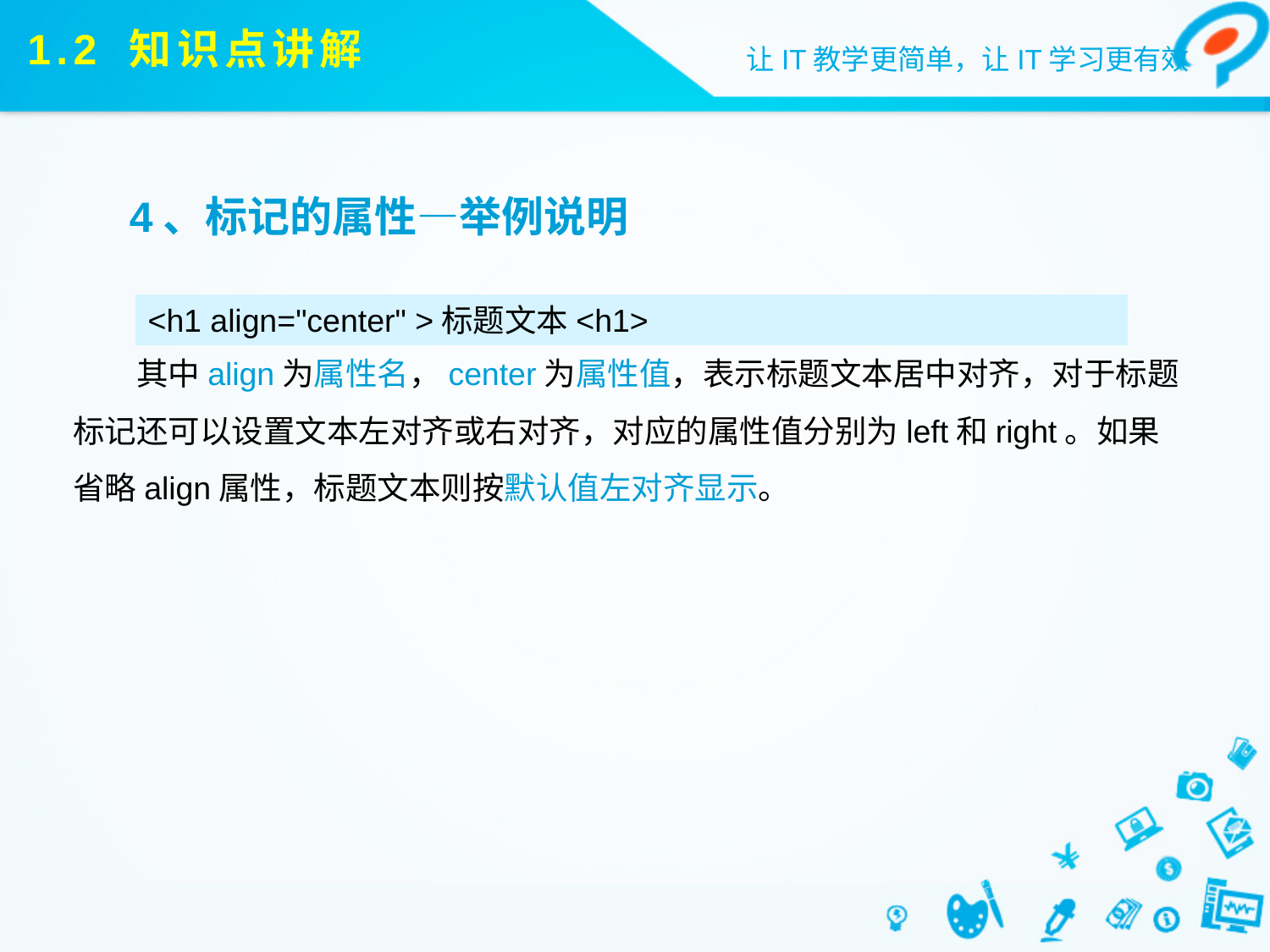

# 1.2 知识点讲解
4、标记的属性—举例说明

其中align为属性名，center为属性值，表示标题文本居中对齐，对于标题标记还可以设置文本左对齐或右对齐，对应的属性值分别为left和right。如果省略align属性，标题文本则按默认值左对齐显示。
<h1 align="center" >标题文本<h1>